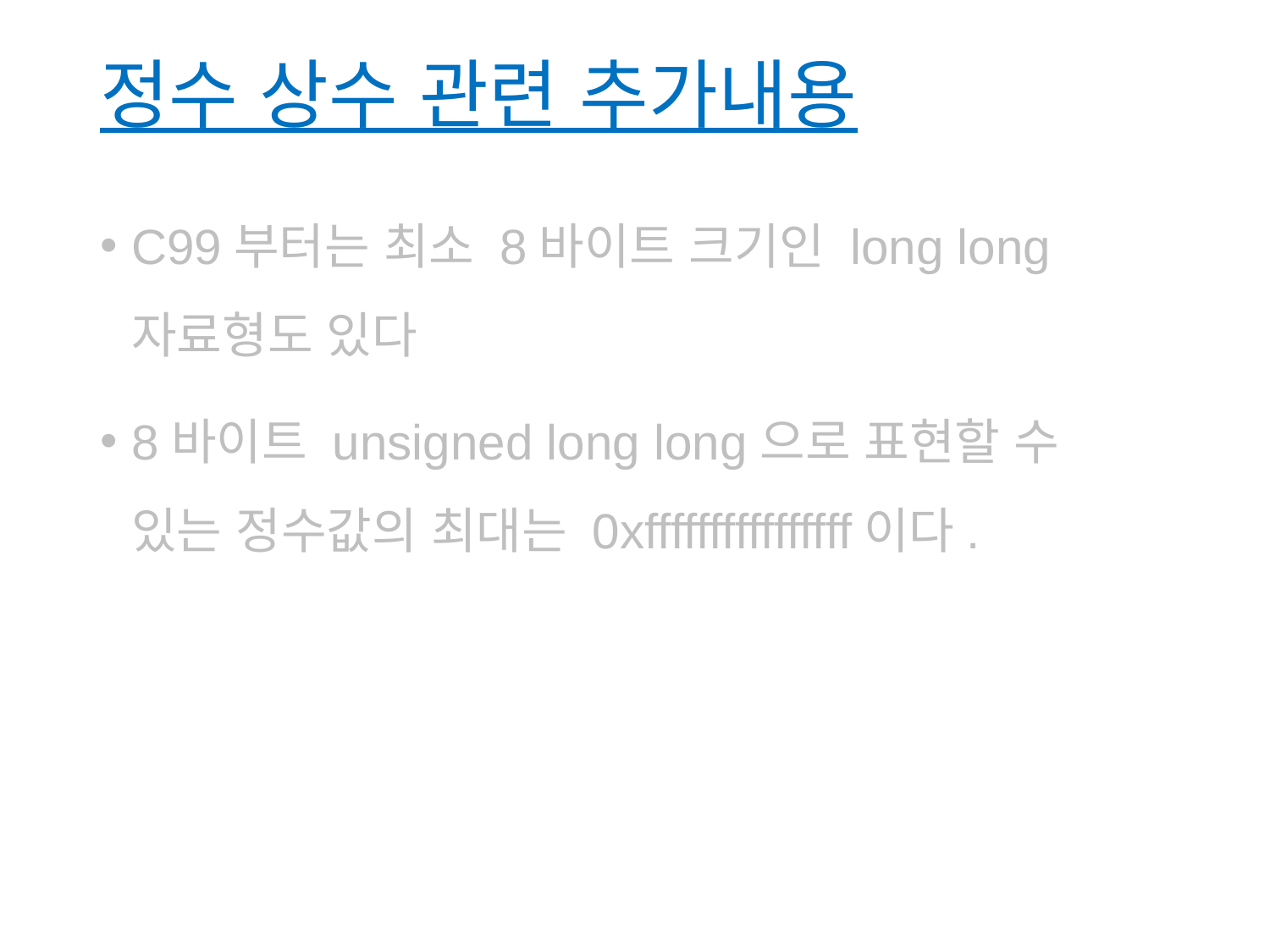

# 정수 상수 관련 추가내용
C99부터는 최소 8바이트 크기인 long long 자료형도 있다
8바이트 unsigned long long으로 표현할 수 있는 정수값의 최대는 0xffffffffffffffff이다.